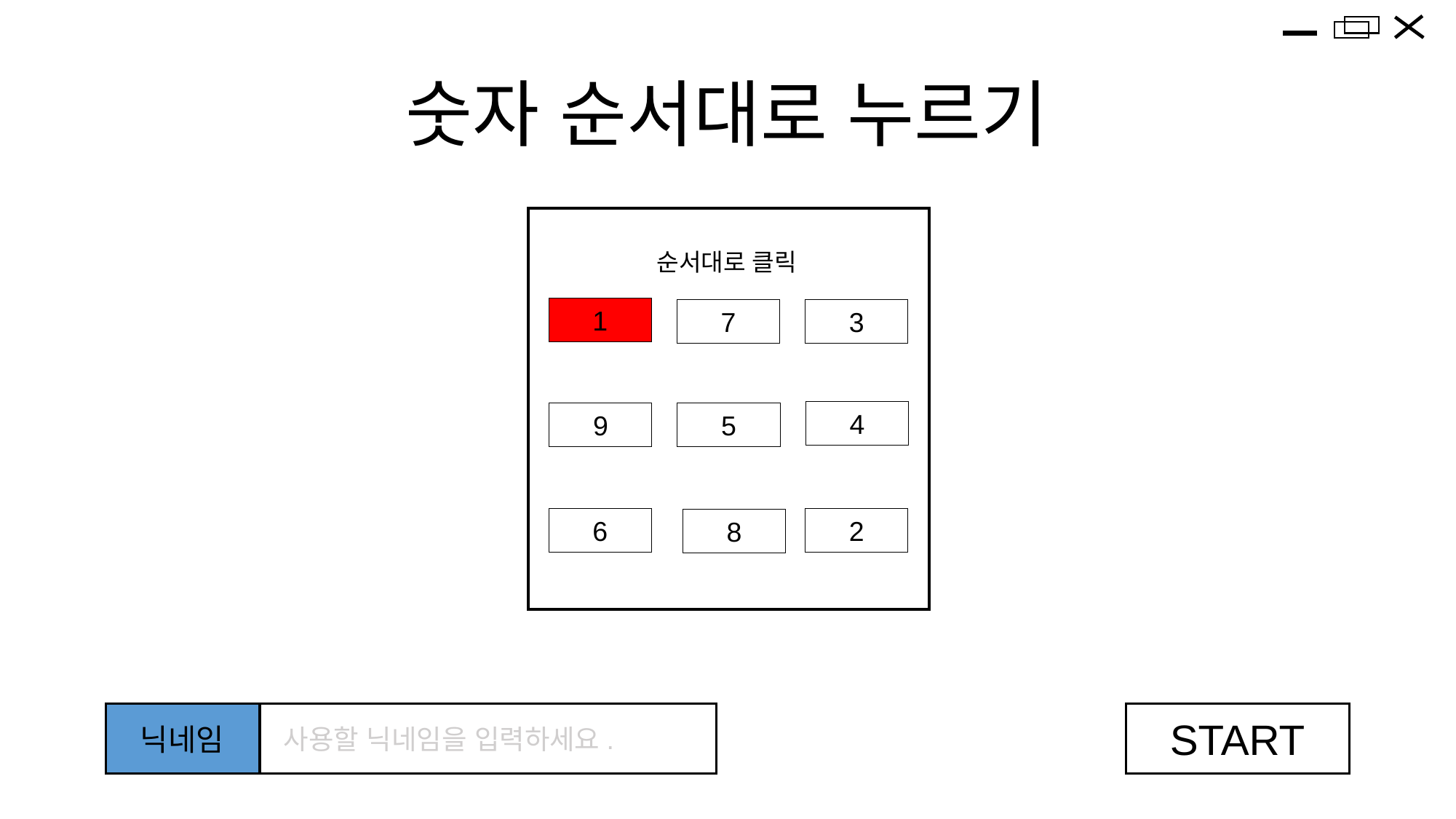

숫자 순서대로 누르기

순서대로 클릭
1
3
7
4
5
9
2
6
8

닉네임

사용할 닉네임을 입력하세요.

START